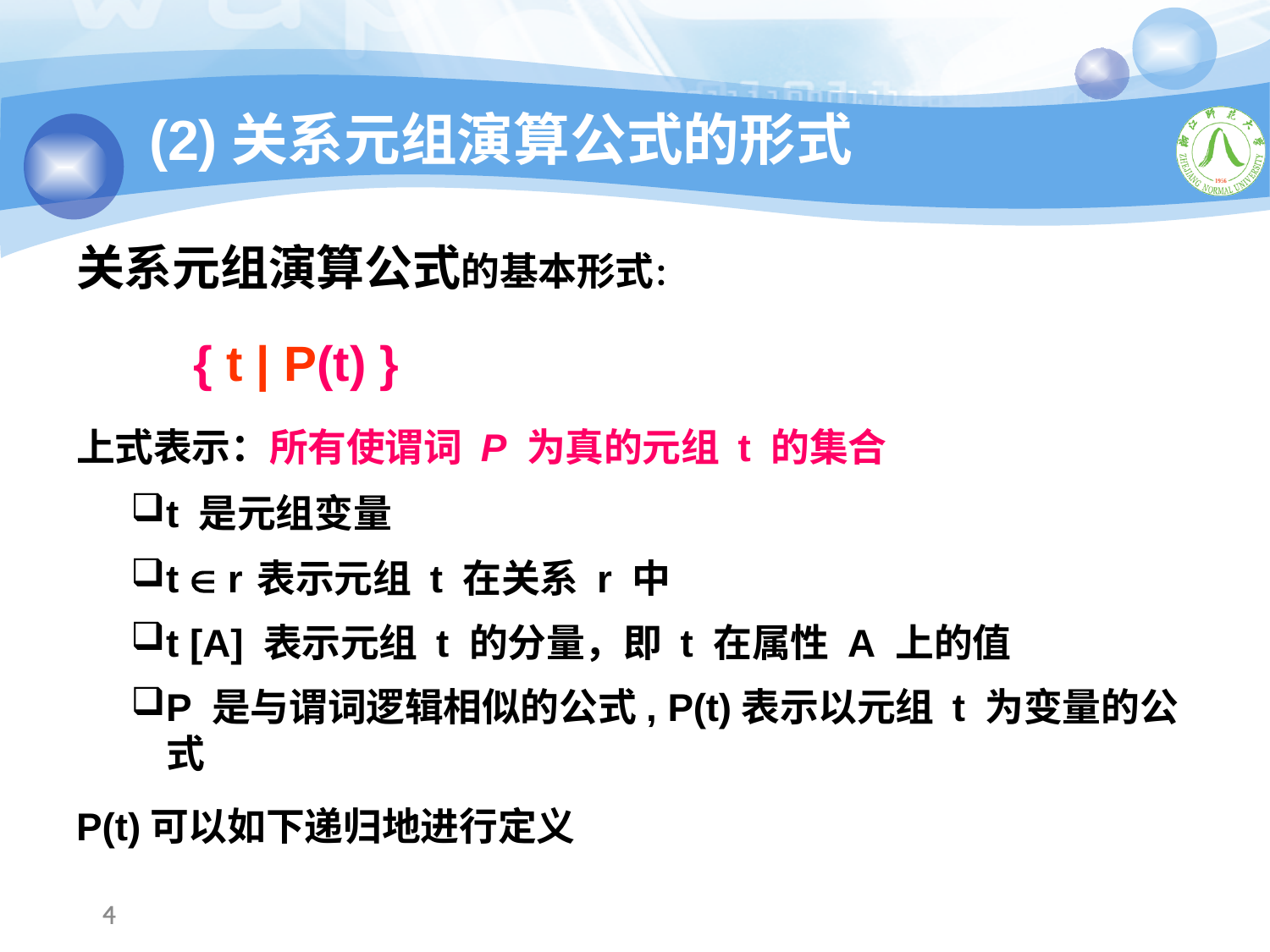

(2)关系元组演算公式的形式
关系元组演算公式的基本形式：
{ t | P(t) }
上式表示：所有使谓词 P 为真的元组 t 的集合
t 是元组变量
t ∈ r	表示元组 t 在关系 r 中
t [A] 表示元组 t 的分量，即 t 在属性 A 上的值
P 是与谓词逻辑相似的公式, P(t)表示以元组 t 为变量的公式
P(t)可以如下递归地进行定义
4